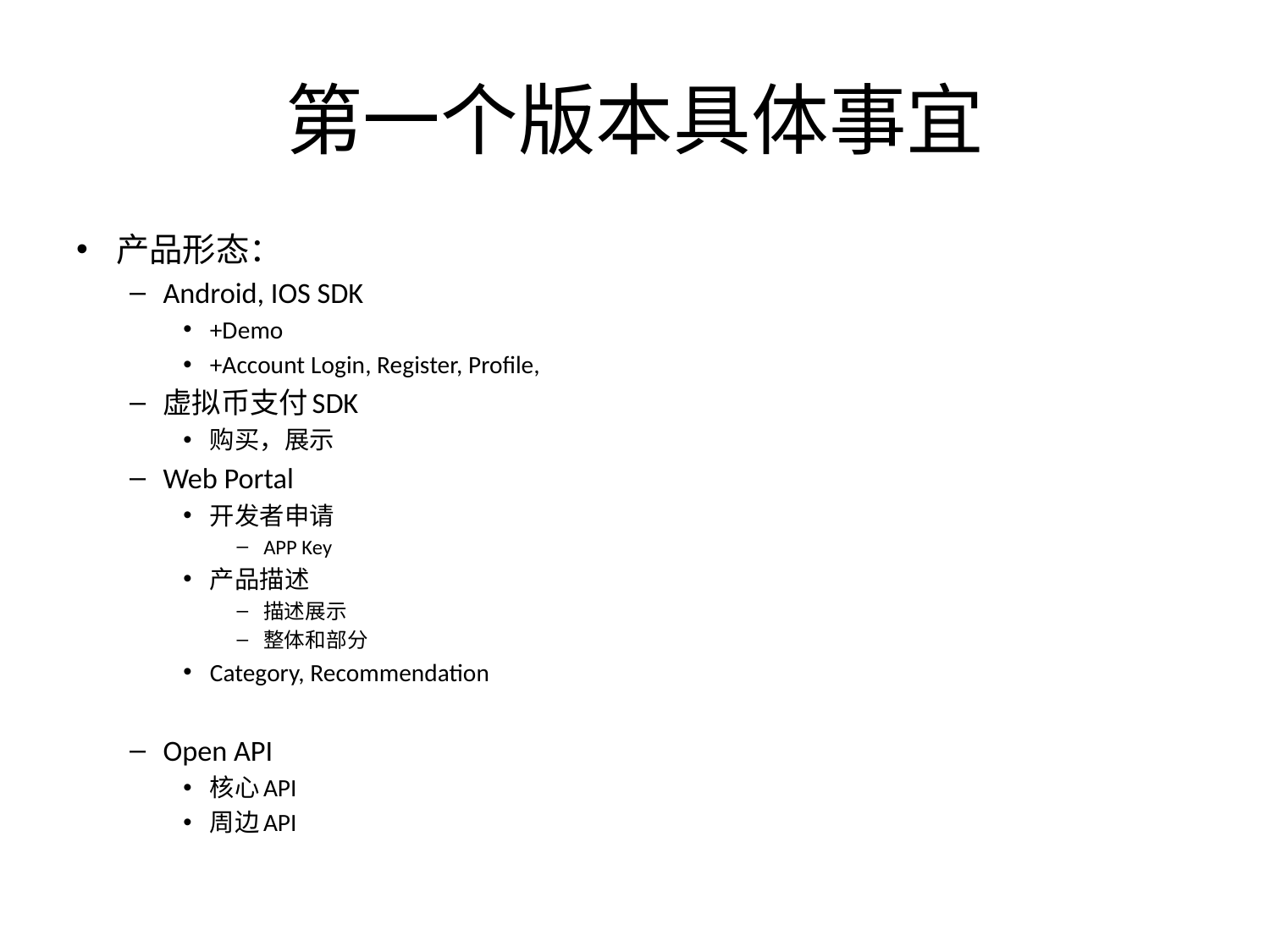

# 第一个版本具体事宜
产品形态：
Android, IOS SDK
+Demo
+Account Login, Register, Profile,
虚拟币支付SDK
购买，展示
Web Portal
开发者申请
APP Key
产品描述
描述展示
整体和部分
Category, Recommendation

Open API
核心API
周边API